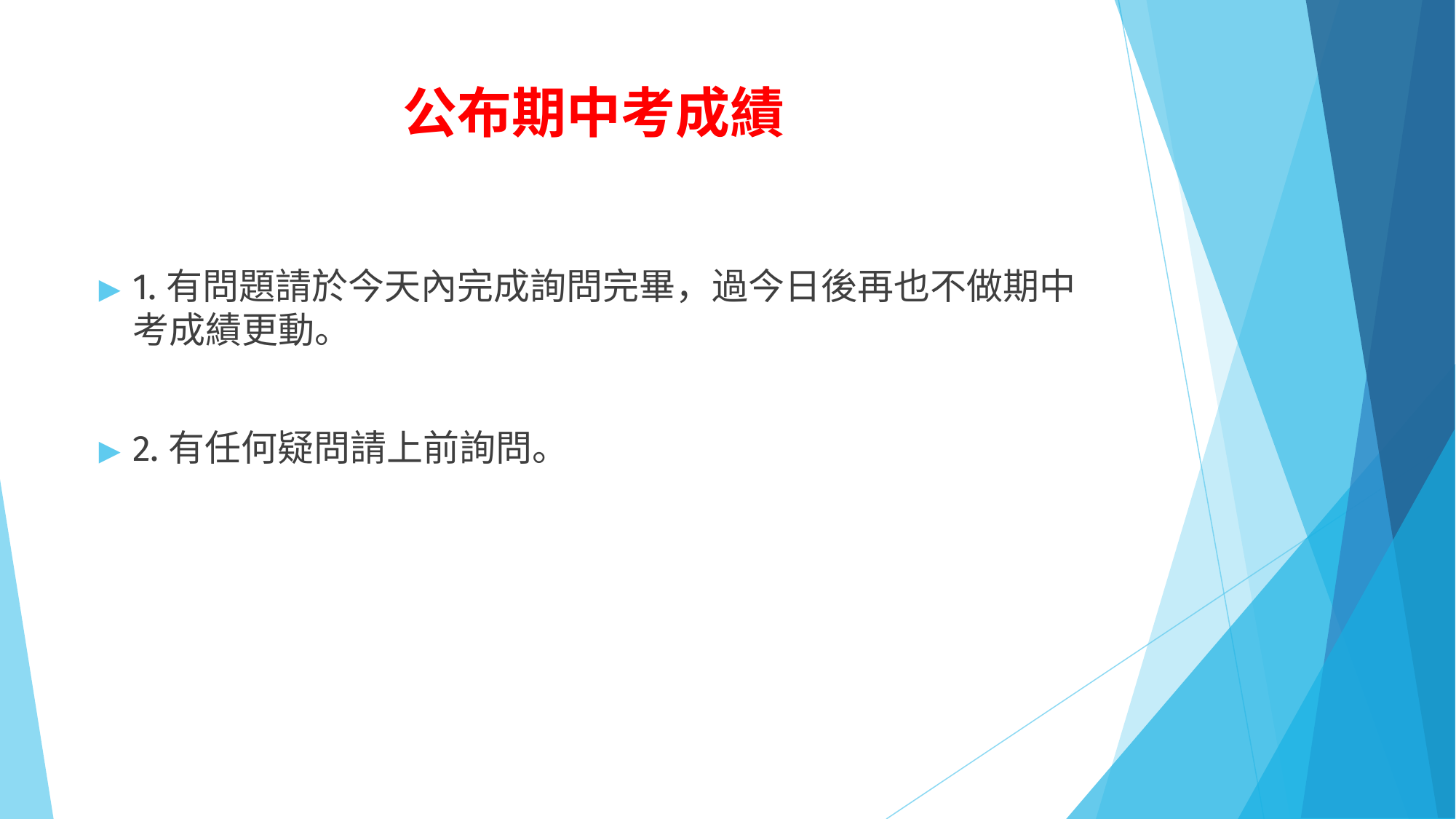

# 公布期中考成績
1.有問題請於今天內完成詢問完畢，過今日後再也不做期中考成績更動。

2.有任何疑問請上前詢問。